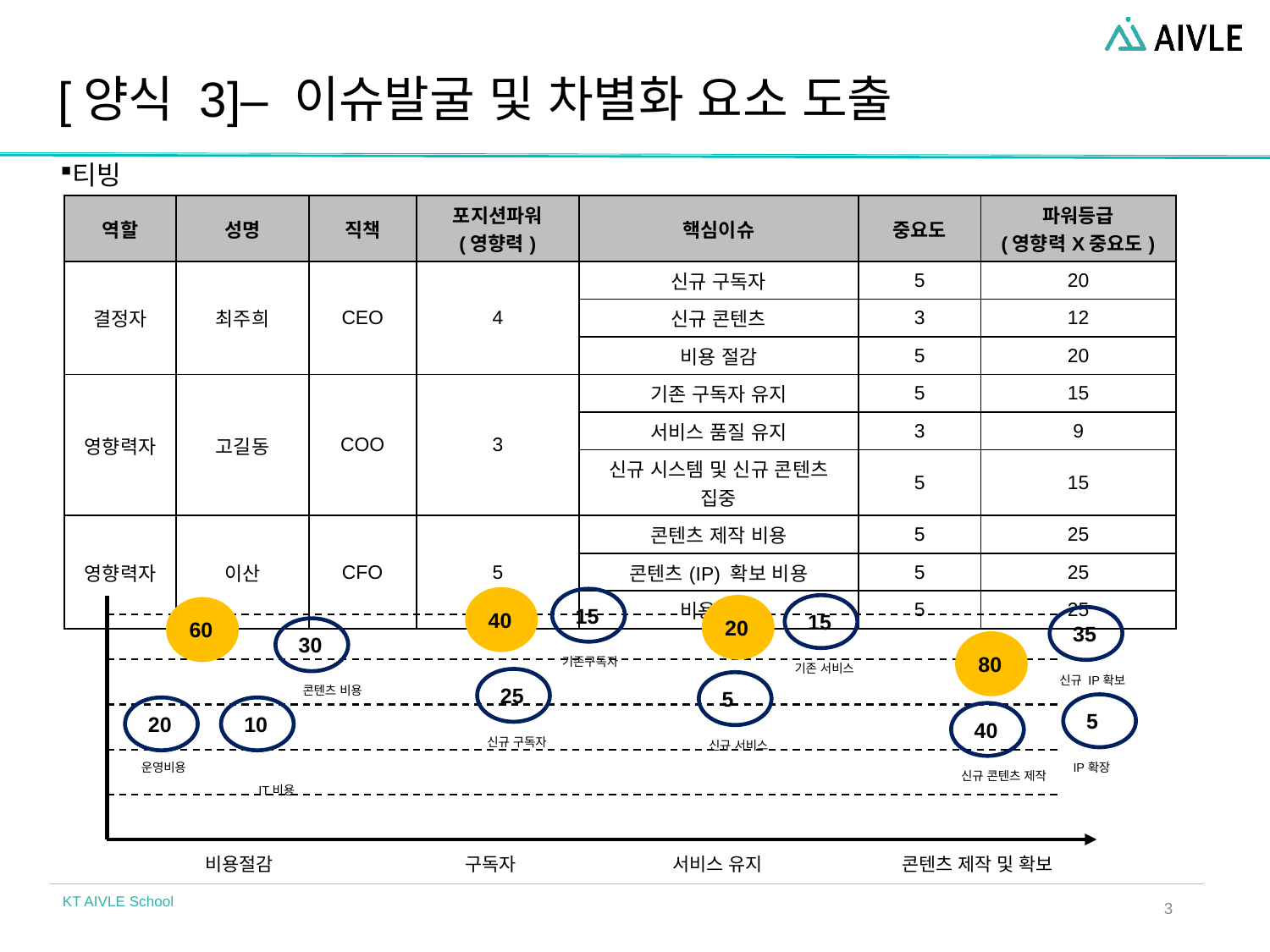

# [양식 3]– 이슈발굴 및 차별화 요소 도출
티빙
| 역할 | 성명 | 직책 | 포지션파워 (영향력) | 핵심이슈 | 중요도 | 파워등급 (영향력X중요도) |
| --- | --- | --- | --- | --- | --- | --- |
| 결정자 | 최주희 | CEO | 4 | 신규 구독자 | 5 | 20 |
|  |  |  |  | 신규 콘텐츠 | 3 | 12 |
|  |  |  |  | 비용 절감 | 5 | 20 |
| 영향력자 | 고길동 | COO | 3 | 기존 구독자 유지 | 5 | 15 |
|  |  |  |  | 서비스 품질 유지 | 3 | 9 |
|  |  |  |  | 신규 시스템 및 신규 콘텐츠 집중 | 5 | 15 |
| 영향력자 | 이산 | CFO | 5 | 콘텐츠 제작 비용 | 5 | 25 |
|  |  |  |  | 콘텐츠(IP) 확보 비용 | 5 | 25 |
|  |  |  |  | 비용 절감 | 5 | 25 |
40
15
20
15
60
35
30
80
기존구독자
기존 서비스
신규 IP확보
25
5
콘텐츠 비용
5
20
10
40
신규 구독자
신규 서비스
IP확장
운영비용
신규 콘텐츠 제작
IT비용
비용절감
구독자
서비스 유지
콘텐츠 제작 및 확보